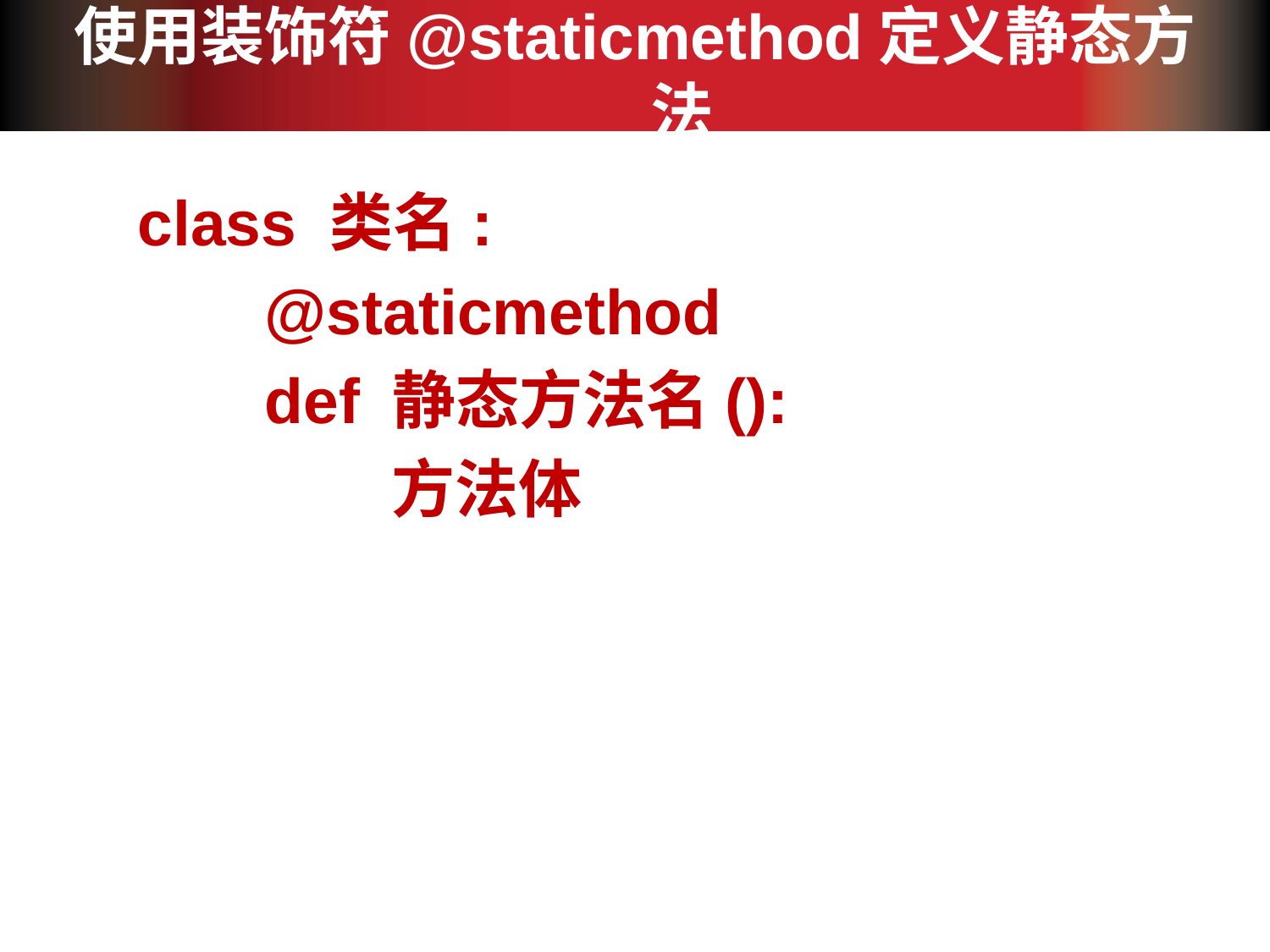

# 使用装饰符@staticmethod定义静态方法
class 类名:
	@staticmethod
	def 静态方法名():
		方法体